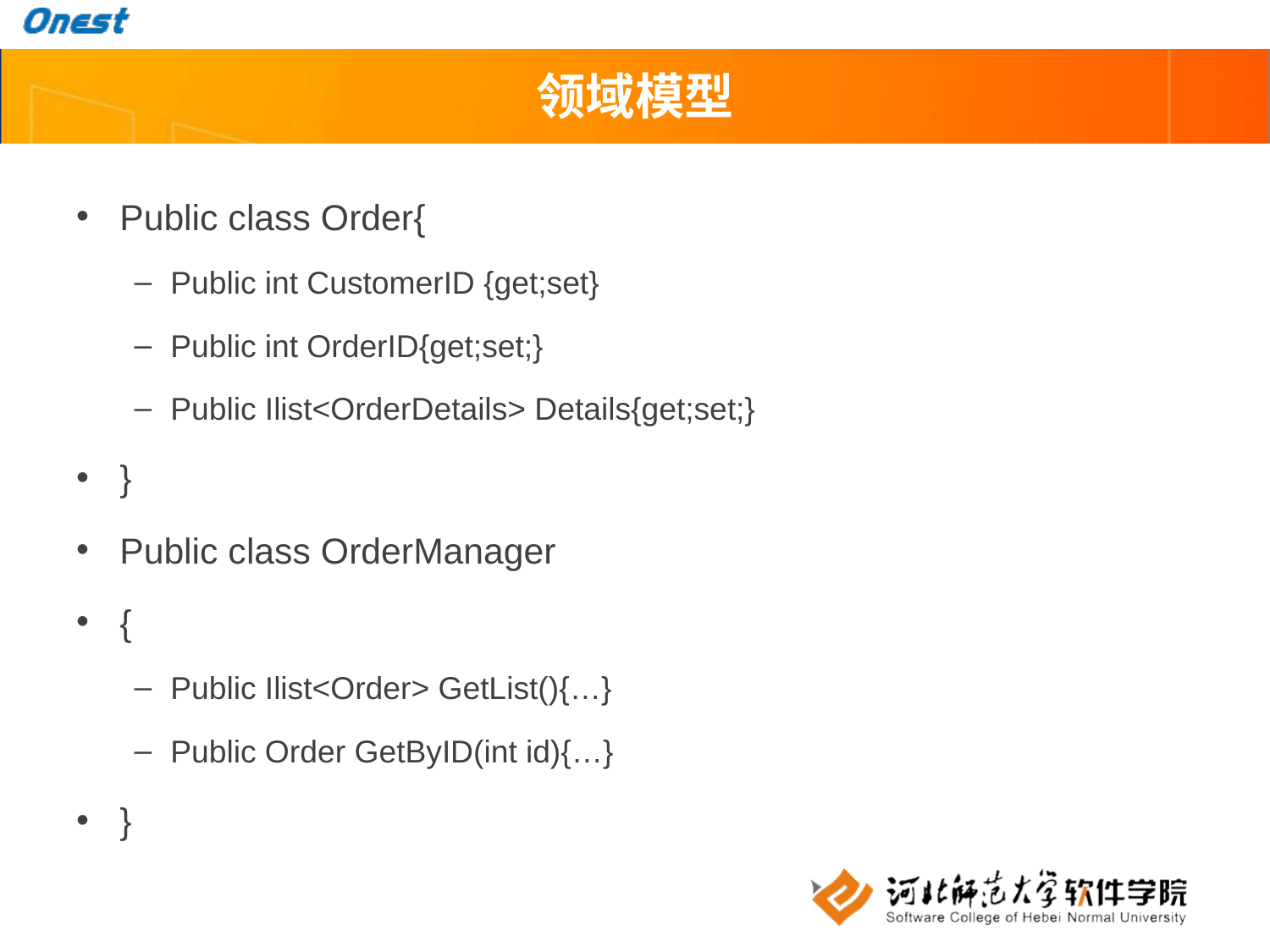

# 领域模型
Public class Order{
Public int CustomerID {get;set}
Public int OrderID{get;set;}
Public Ilist<OrderDetails> Details{get;set;}
}
Public class OrderManager
{
Public Ilist<Order> GetList(){…}
Public Order GetByID(int id){…}
}